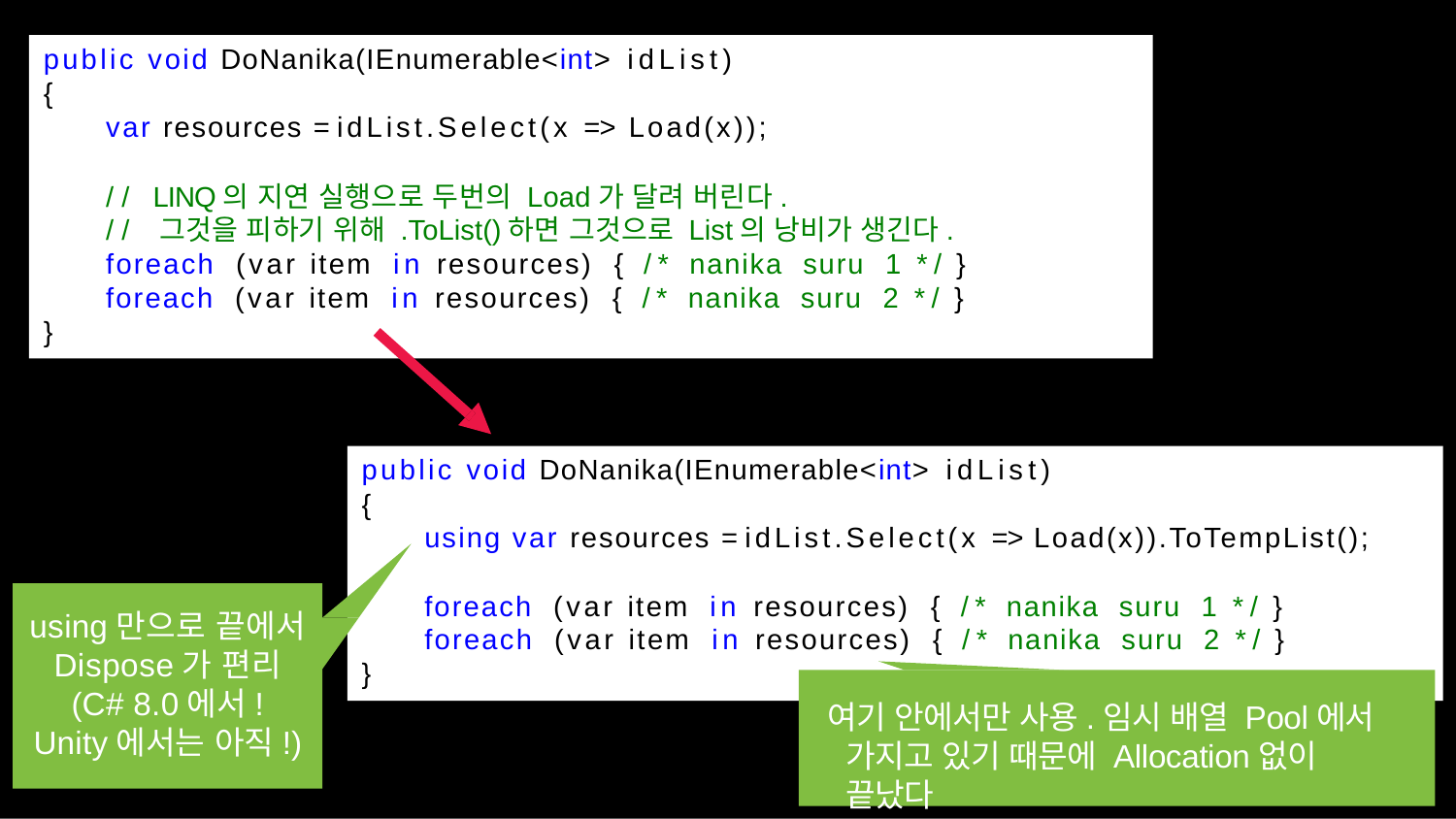

public void DoNanika(IEnumerable<int> idList)
{
var resources = idList.Select(x => Load(x));

// LINQ의 지연 실행으로 두번의 Load가 달려 버린다.
// 그것을 피하기 위해 .ToList()하면 그것으로 List의 낭비가 생긴다.
foreach  (var item  in resources)  { /* nanika  suru  1  */ }
foreach  (var item  in resources)  { /* nanika  suru  2  */ }
}

public void DoNanika(IEnumerable<int> idList)
{
using var resources = idList.Select(x => Load(x)).ToTempList();

foreach  (var item  in resources)  { /* nanika  suru  1  */ }
foreach  (var item  in resources)  { /* nanika  suru  2  */ }
using만으로 끝에서 Dispose가 편리
(C# 8.0에서!
Unity에서는 아직!)
}

여기 안에서만 사용.임시 배열 Pool에서 가지고 있기 때문에 Allocation없이 끝났다